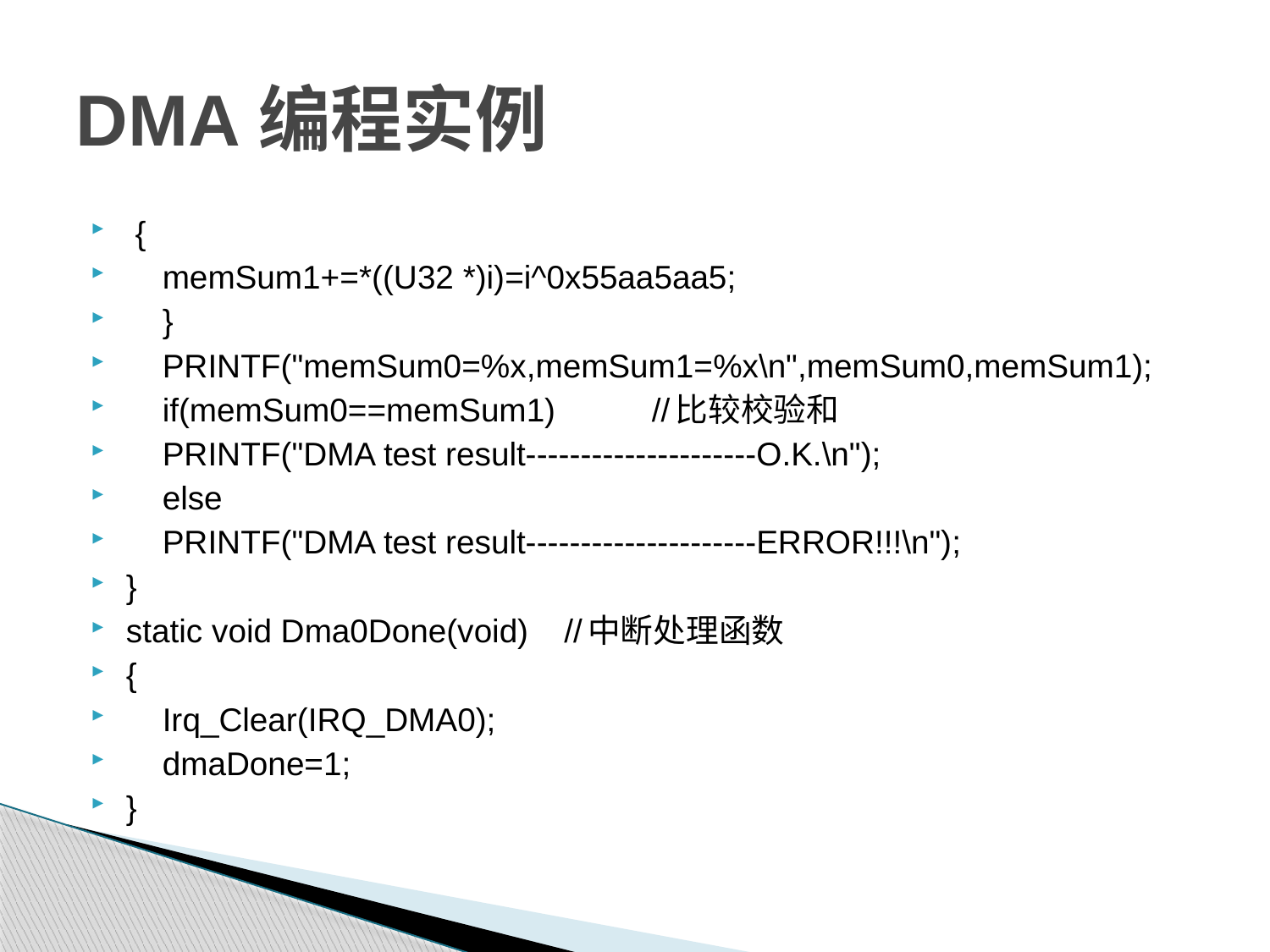

# DMA编程实例
 {
    memSum1+=*((U32 *)i)=i^0x55aa5aa5;
    }
    PRINTF("memSum0=%x,memSum1=%x\n",memSum0,memSum1);
    if(memSum0==memSum1)         	//比较校验和
    PRINTF("DMA test result---------------------O.K.\n");
    else
    PRINTF("DMA test result---------------------ERROR!!!\n");
}
static void Dma0Done(void)	//中断处理函数
{
    Irq_Clear(IRQ_DMA0);
    dmaDone=1;
}